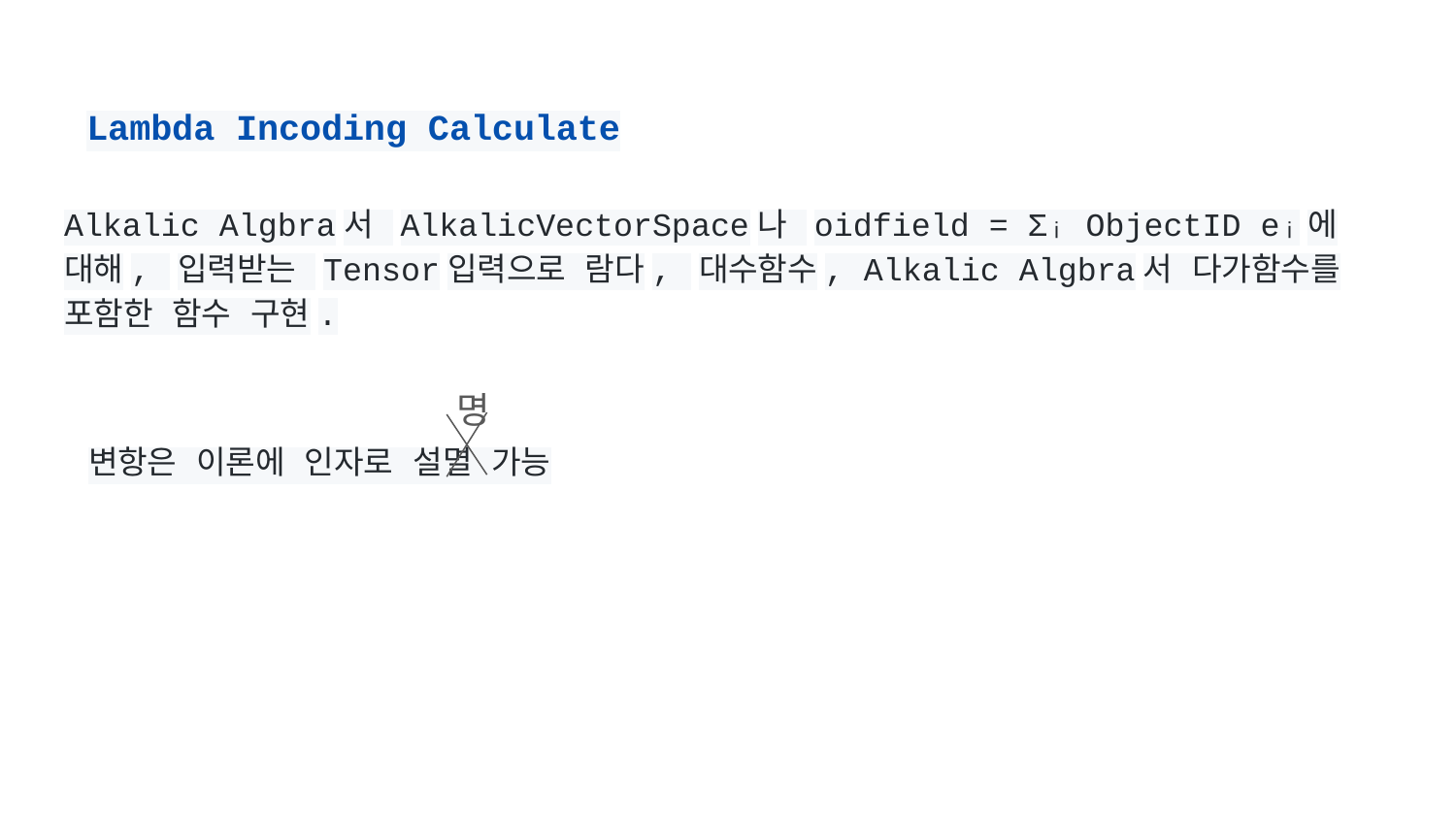

# Lambda Incoding Calculate
Alkalic Algbra서 AlkalicVectorSpace나 oidfield = Σᵢ ObjectID eᵢ에 대해, 입력받는 Tensor입력으로 람다, 대수함수, Alkalic Algbra서 다가함수를 포함한 함수 구현.

변항은 이론에 인자로 설멸 가능

명